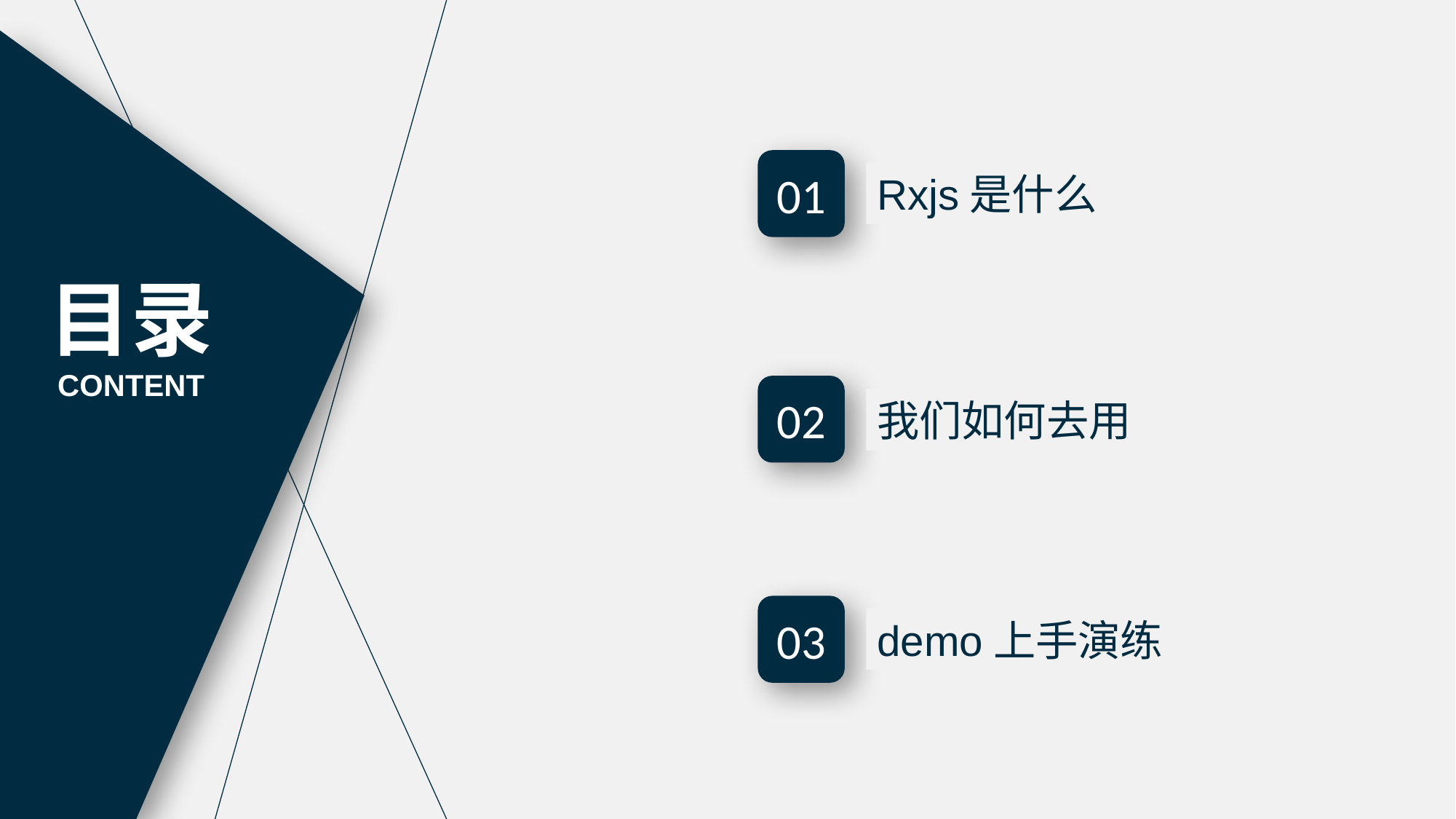

01
Rxjs是什么
目录
CONTENT

02
我们如何去用

03
demo上手演练